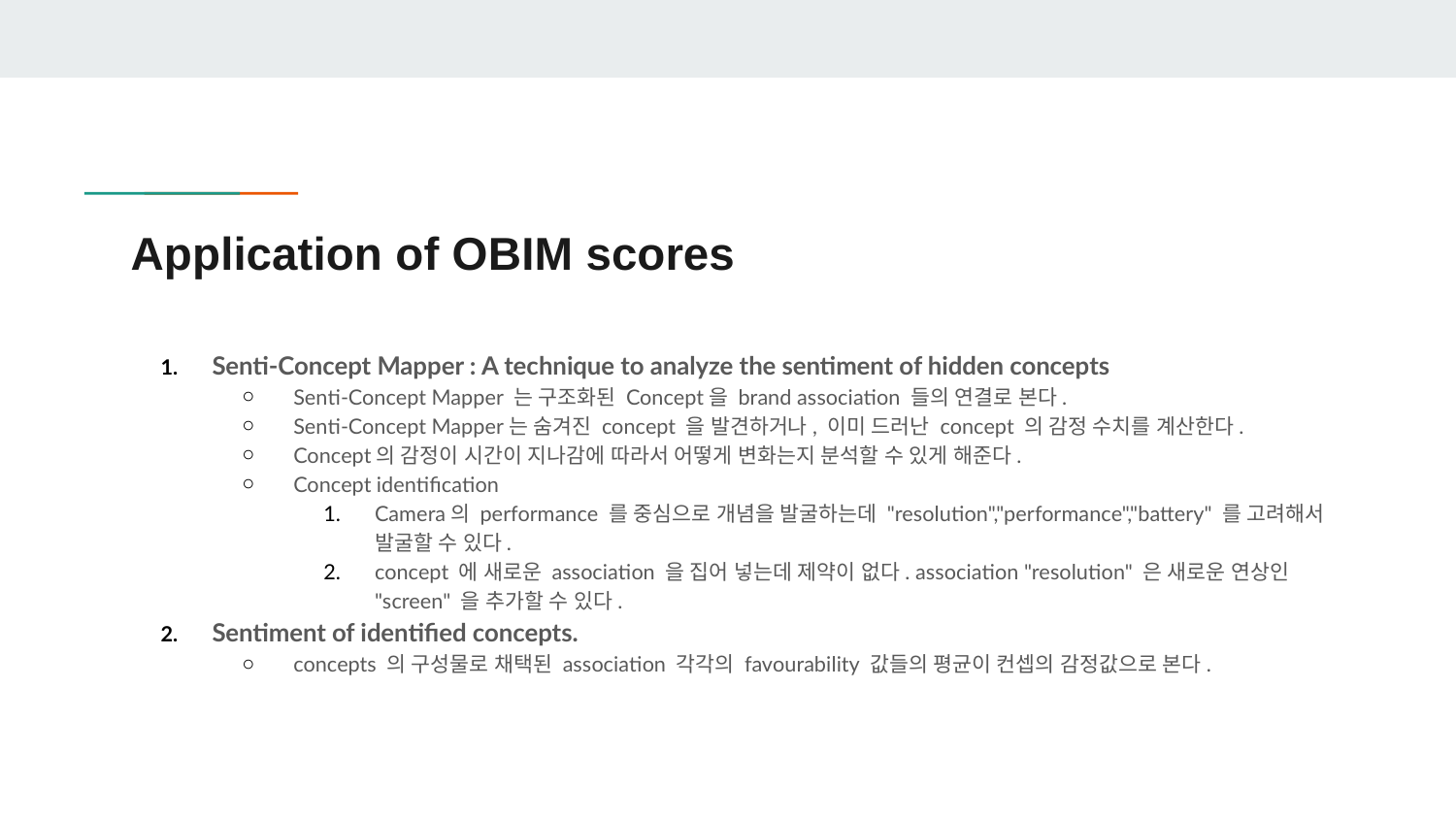

# Application of OBIM scores

Senti-Concept Mapper : A technique to analyze the sentiment of hidden concepts
Senti-Concept Mapper 는 구조화된 Concept을 brand association 들의 연결로 본다.
Senti-Concept Mapper는 숨겨진 concept 을 발견하거나, 이미 드러난 concept 의 감정 수치를 계산한다.
Concept의 감정이 시간이 지나감에 따라서 어떻게 변화는지 분석할 수 있게 해준다.
Concept identification
Camera의 performance 를 중심으로 개념을 발굴하는데 "resolution","performance","battery" 를 고려해서 발굴할 수 있다.
concept 에 새로운 association 을 집어 넣는데 제약이 없다. association "resolution" 은 새로운 연상인 "screen" 을 추가할 수 있다.
Sentiment of identified concepts.
concepts 의 구성물로 채택된 association 각각의 favourability 값들의 평균이 컨셉의 감정값으로 본다.